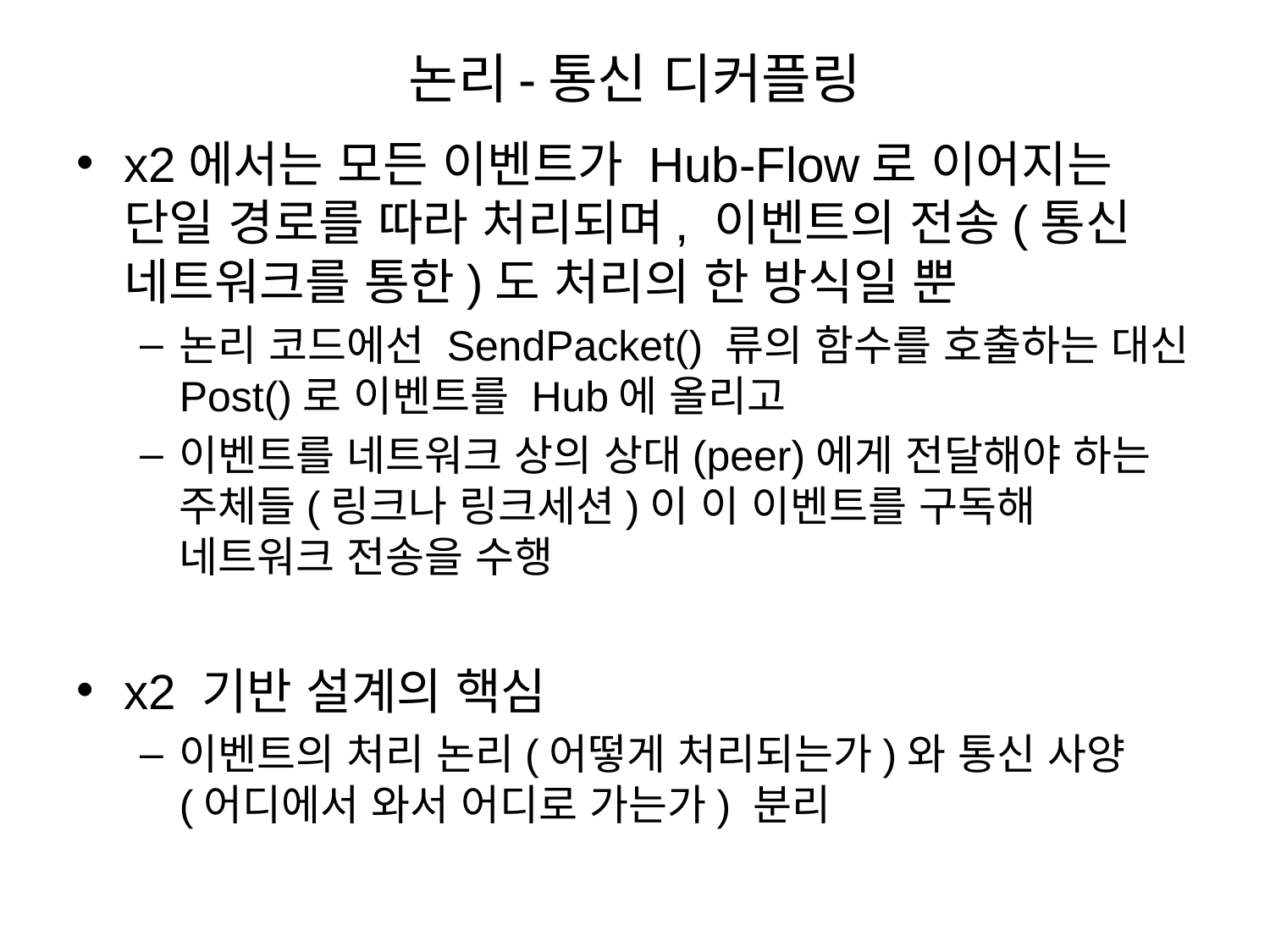

# 논리-통신 디커플링
x2에서는 모든 이벤트가 Hub-Flow로 이어지는 단일 경로를 따라 처리되며, 이벤트의 전송(통신 네트워크를 통한)도 처리의 한 방식일 뿐
논리 코드에선 SendPacket() 류의 함수를 호출하는 대신 Post()로 이벤트를 Hub에 올리고
이벤트를 네트워크 상의 상대(peer)에게 전달해야 하는 주체들(링크나 링크세션)이 이 이벤트를 구독해 네트워크 전송을 수행

x2 기반 설계의 핵심
이벤트의 처리 논리(어떻게 처리되는가)와 통신 사양(어디에서 와서 어디로 가는가) 분리